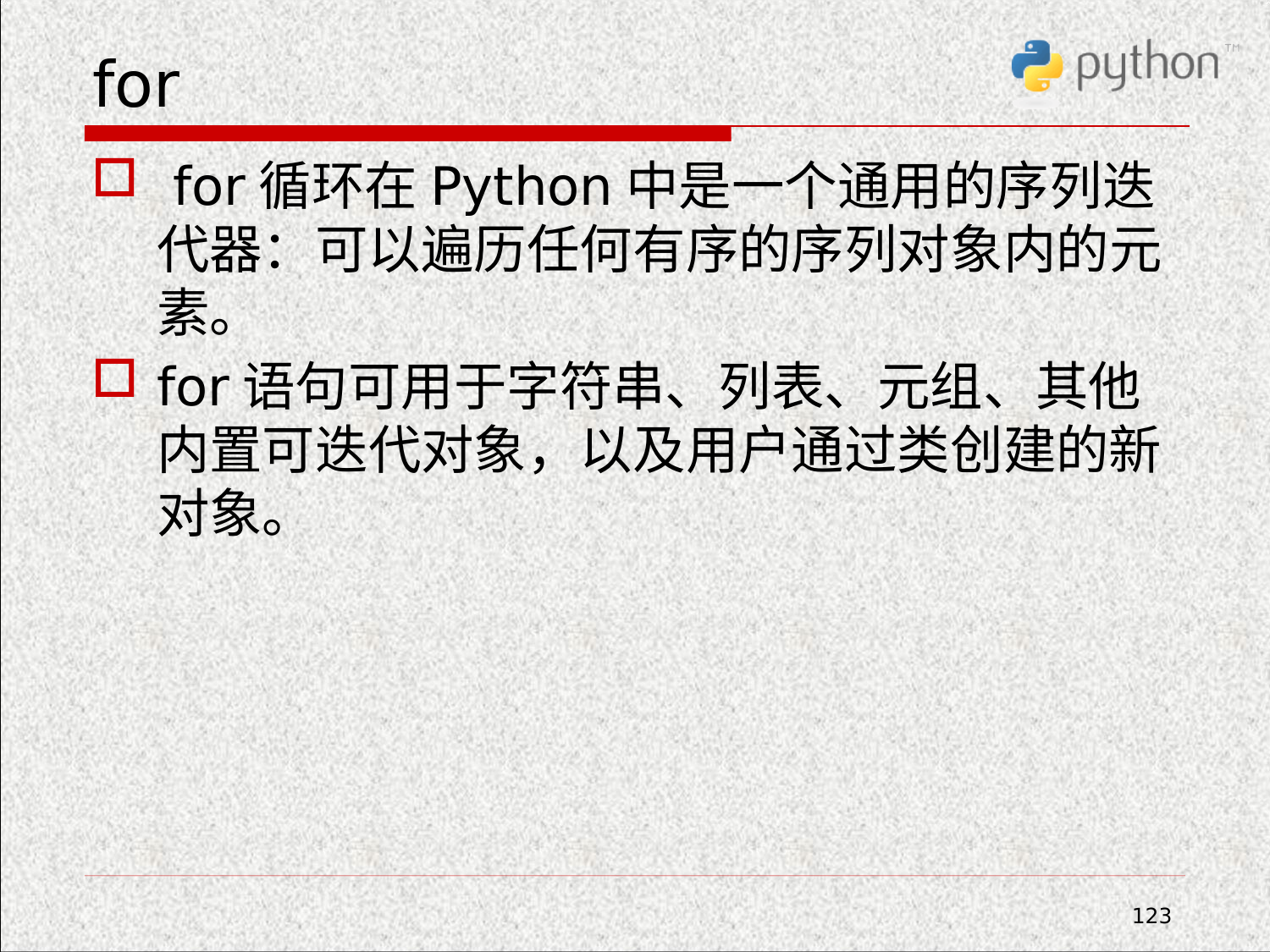

# for
 for循环在Python中是一个通用的序列迭代器：可以遍历任何有序的序列对象内的元素。
for语句可用于字符串、列表、元组、其他内置可迭代对象，以及用户通过类创建的新对象。

123